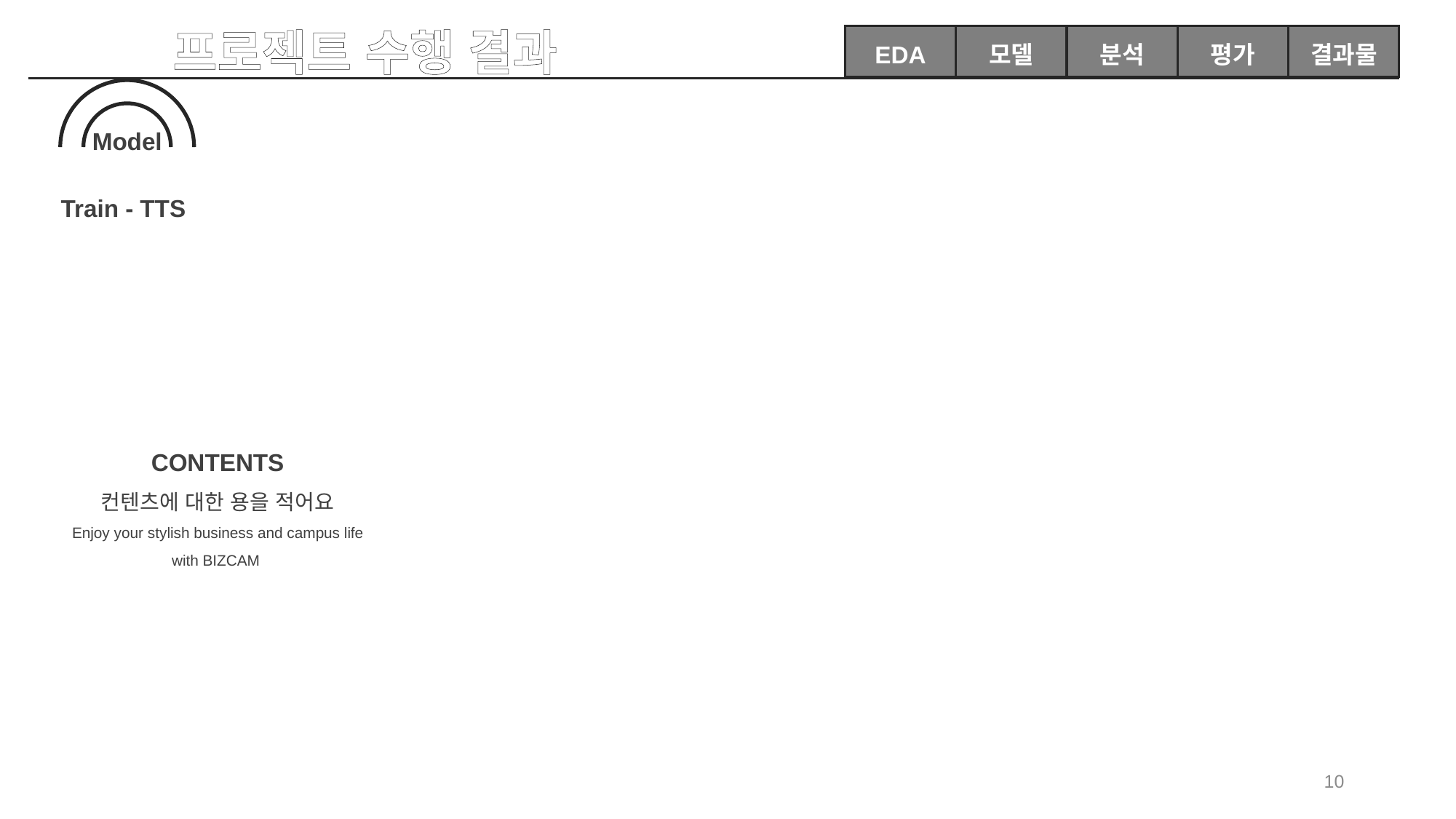

프로젝트 수행 결과
EDA
모델
분석
평가
결과물

Model
Train - TTS
CONTENTS
컨텐츠에 대한 용을 적어요
Enjoy your stylish business and campus life with BIZCAM
10